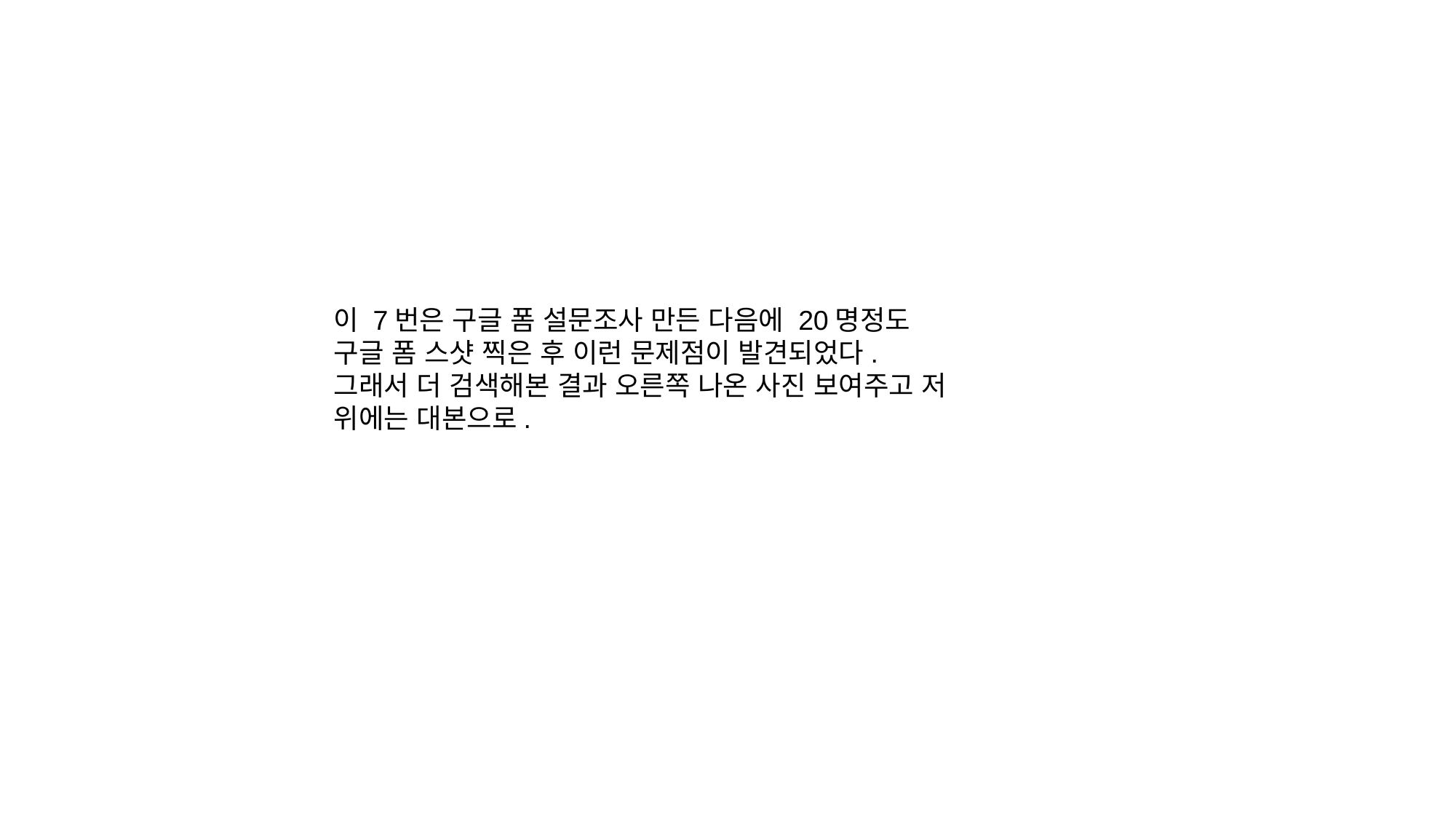

이 7번은 구글 폼 설문조사 만든 다음에 20명정도 구글 폼 스샷 찍은 후 이런 문제점이 발견되었다. 그래서 더 검색해본 결과 오른쪽 나온 사진 보여주고 저 위에는 대본으로.